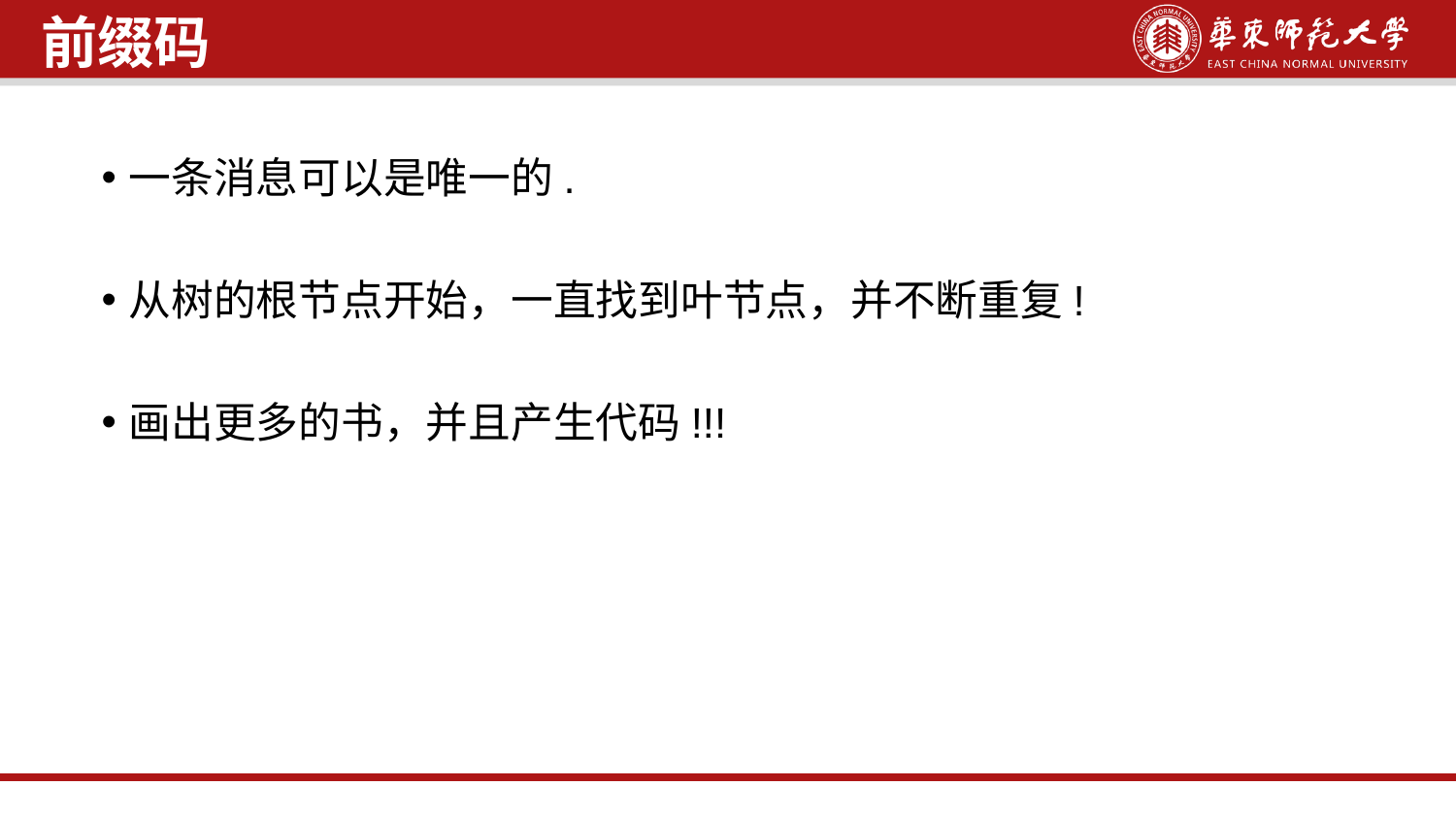

28
前缀码
一条消息可以是唯一的.

从树的根节点开始，一直找到叶节点，并不断重复!

画出更多的书，并且产生代码!!!